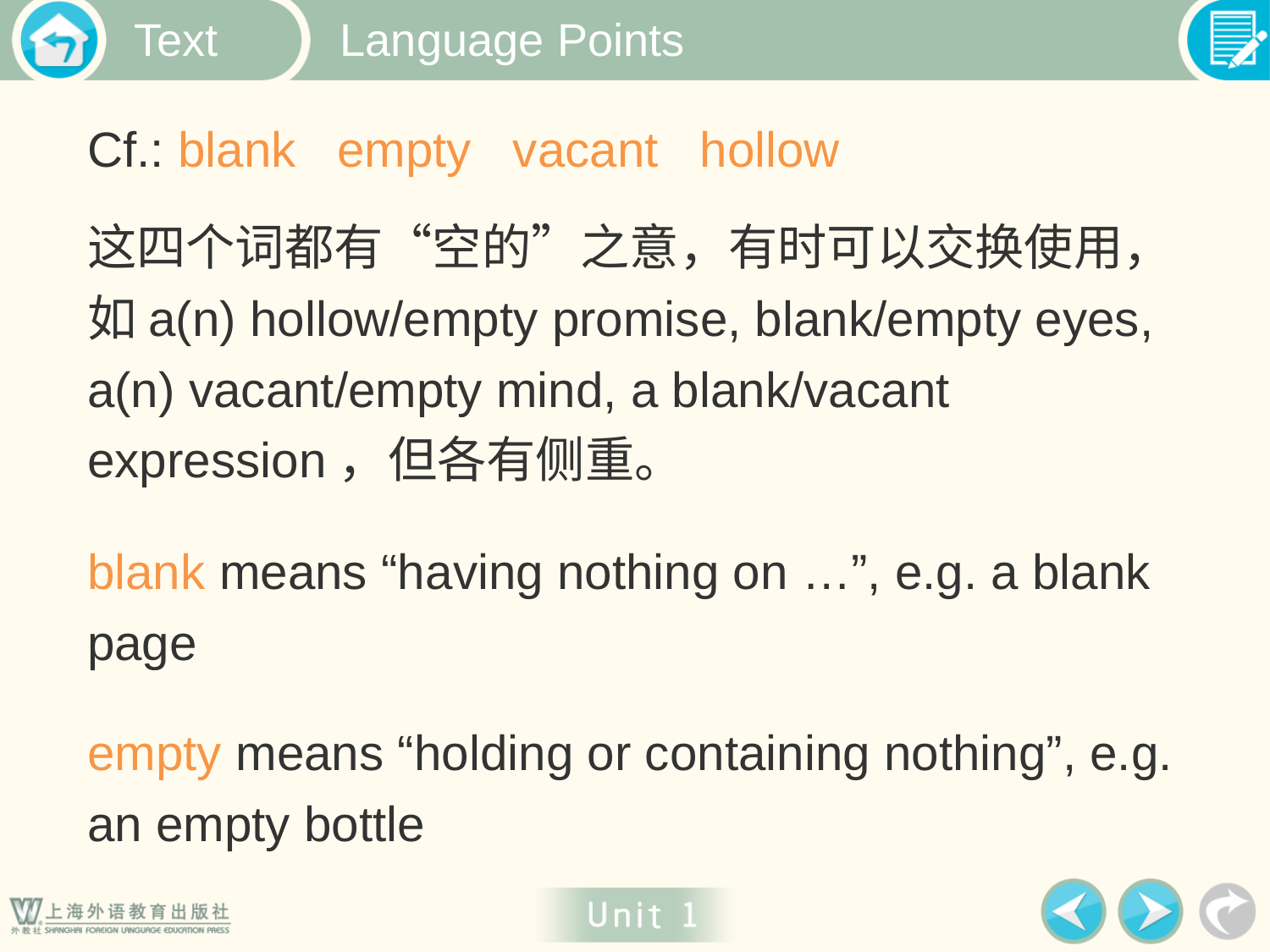

Language Points
Cf.: blank   empty   vacant   hollow

这四个词都有“空的”之意，有时可以交换使用，如a(n) hollow/empty promise, blank/empty eyes, a(n) vacant/empty mind, a blank/vacant expression，但各有侧重。
blank means “having nothing on …”, e.g. a blank page
empty means “holding or containing nothing”, e.g. an empty bottle